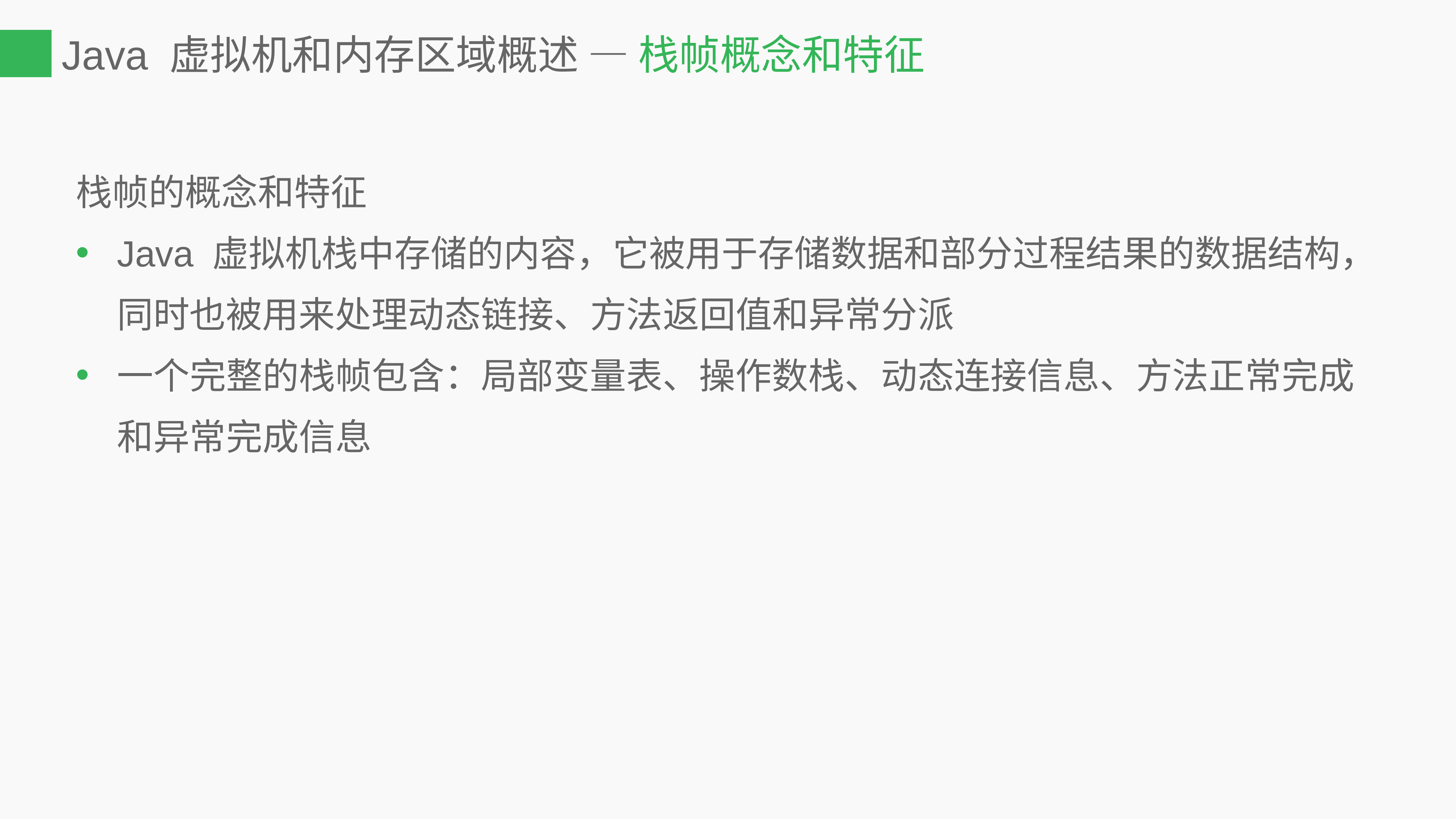

# Java 虚拟机和内存区域概述 — 栈帧概念和特征
栈帧的概念和特征
Java 虚拟机栈中存储的内容，它被用于存储数据和部分过程结果的数据结构，同时也被用来处理动态链接、方法返回值和异常分派
一个完整的栈帧包含：局部变量表、操作数栈、动态连接信息、方法正常完成和异常完成信息